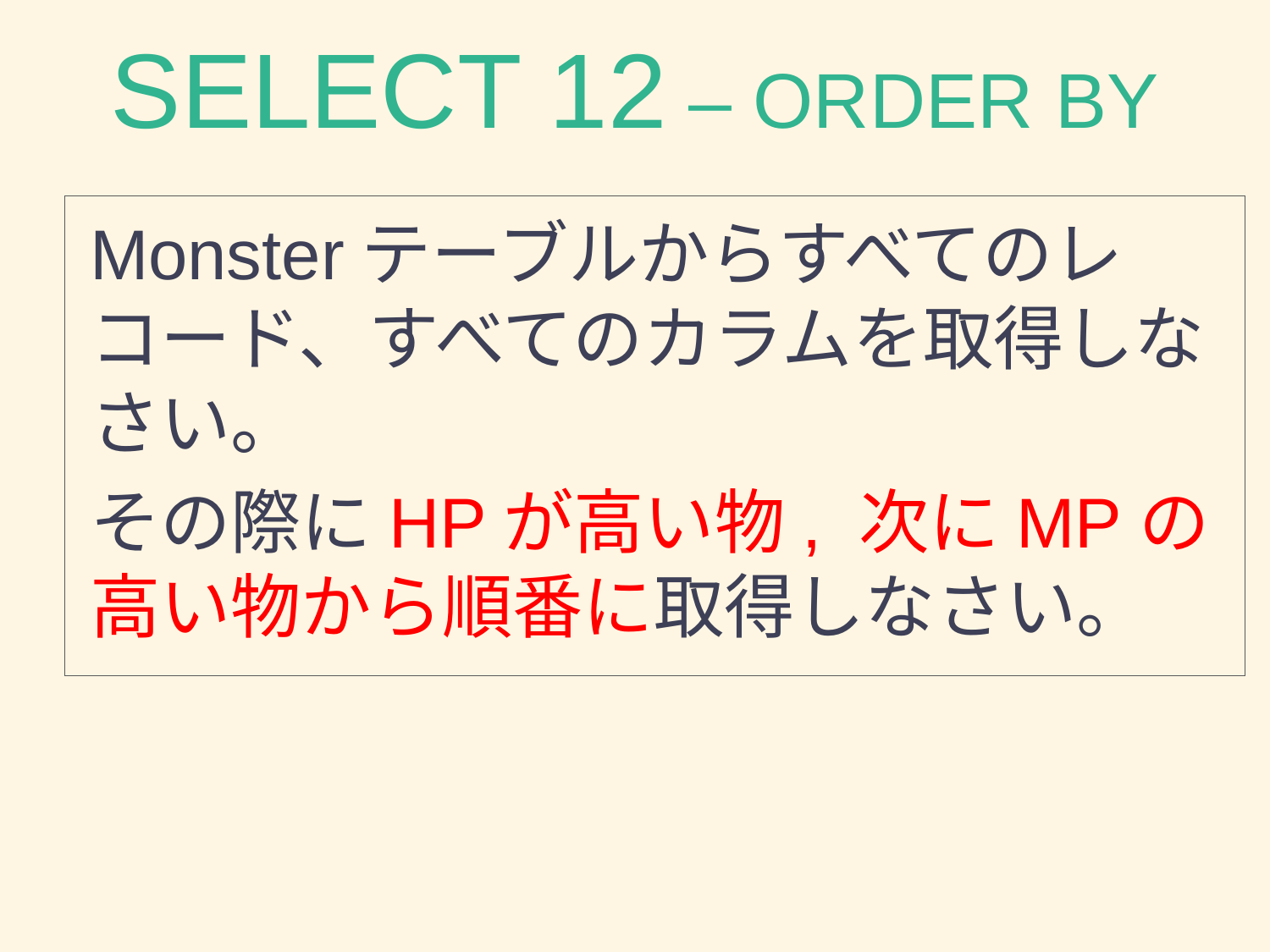

# SELECT 12 – ORDER BY
Monsterテーブルからすべてのレコード、すべてのカラムを取得しなさい。
その際にHPが高い物, 次にMPの高い物から順番に取得しなさい。